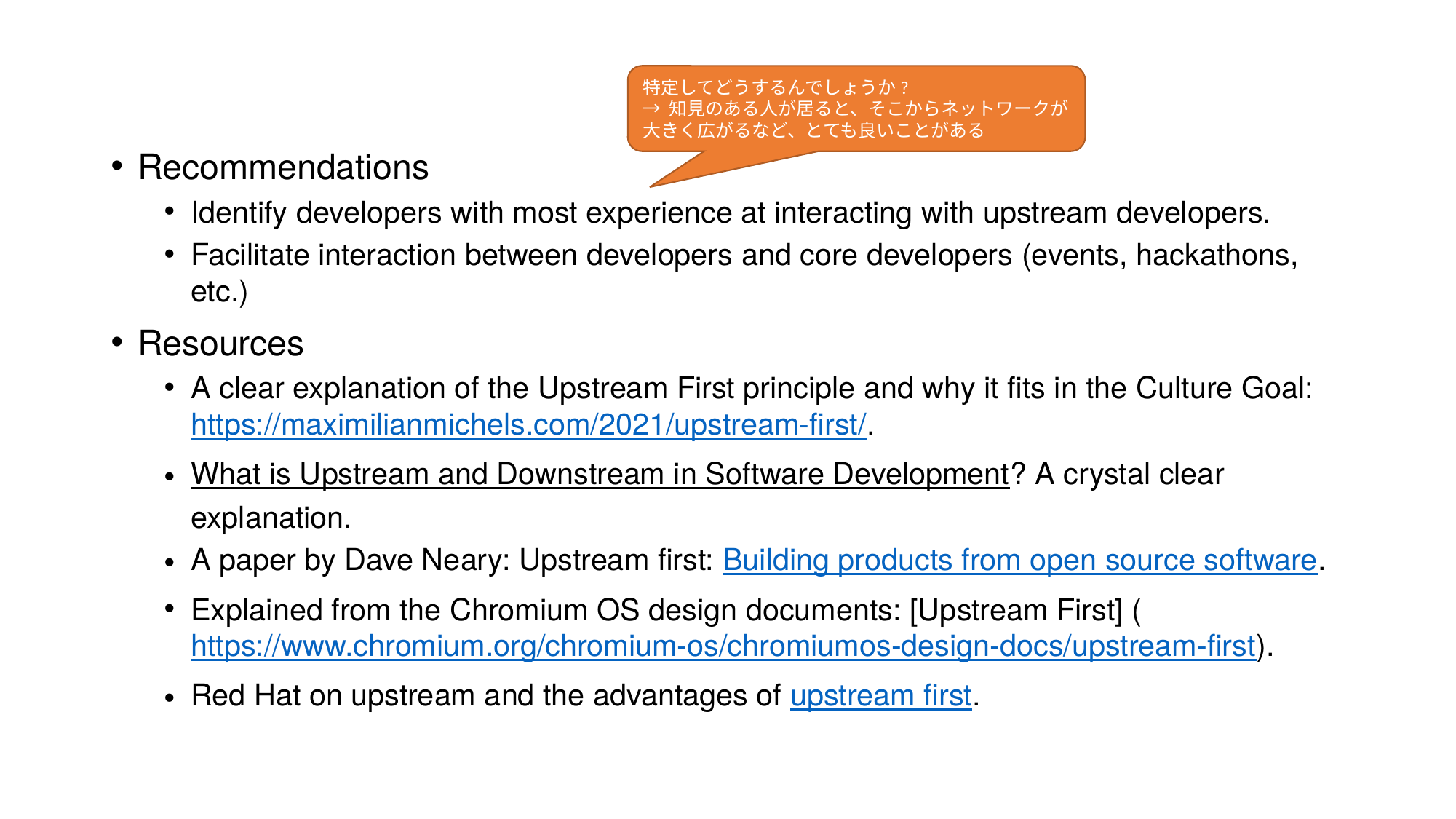

特定してどうするんでしょうか?
→ 知見のある人が居ると、そこからネットワークが大きく広がるなど、とても良いことがある
Recommendations
Identify developers with most experience at interacting with upstream developers.
Facilitate interaction between developers and core developers (events, hackathons, etc.)
Resources
A clear explanation of the Upstream First principle and why it fits in the Culture Goal: https://maximilianmichels.com/2021/upstream-first/.
What is Upstream and Downstream in Software Development? A crystal clear explanation.
A paper by Dave Neary: Upstream first: Building products from open source software.
Explained from the Chromium OS design documents: [Upstream First] (https://www.chromium.org/chromium-os/chromiumos-design-docs/upstream-first).
Red Hat on upstream and the advantages of upstream first.